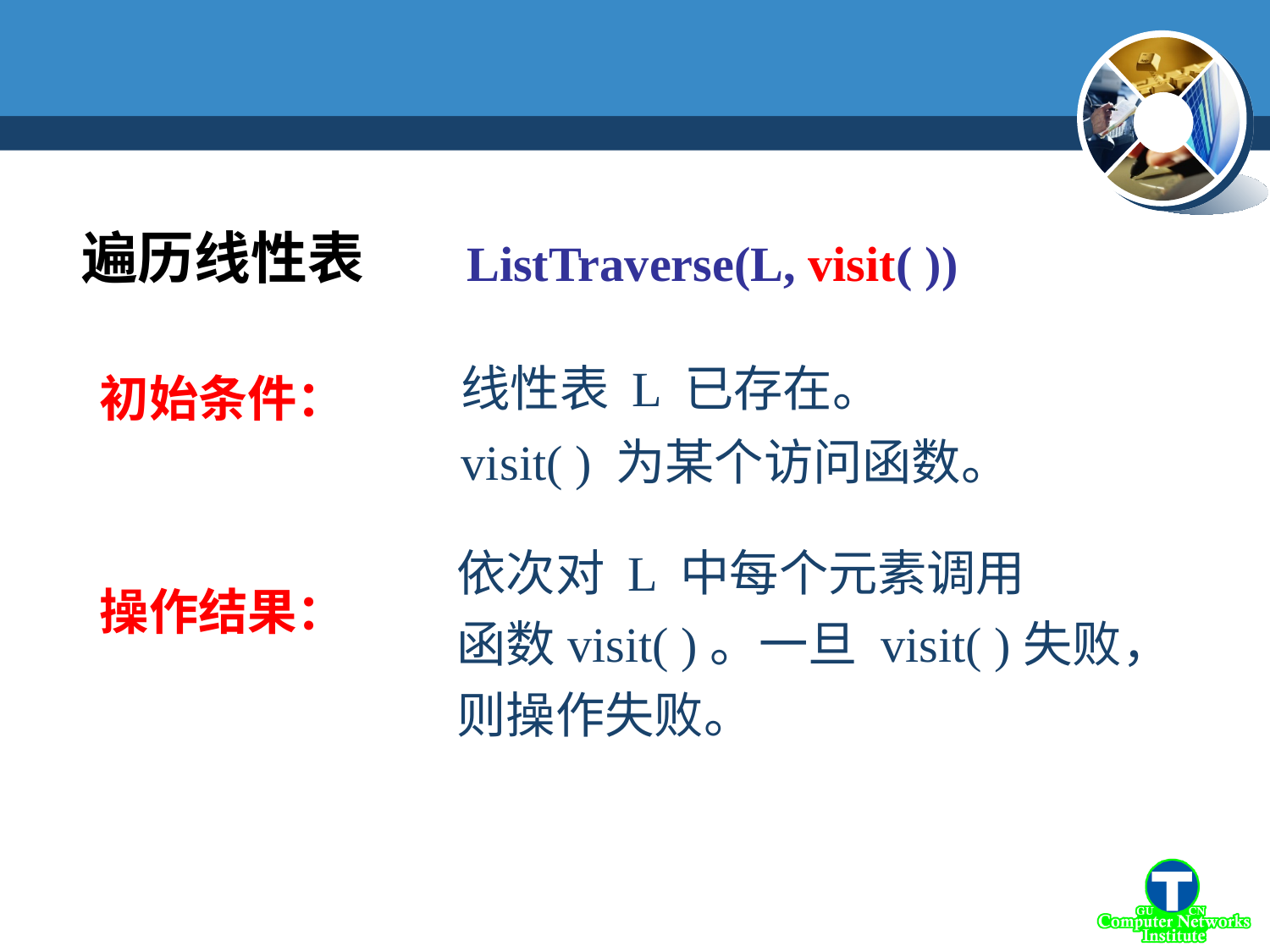

遍历线性表
 ListTraverse(L, visit( ))
线性表 L 已存在。
visit( ) 为某个访问函数。
初始条件：

操作结果：
依次对 L 中每个元素调用
函数visit( )。一旦 visit( )失败，则操作失败。